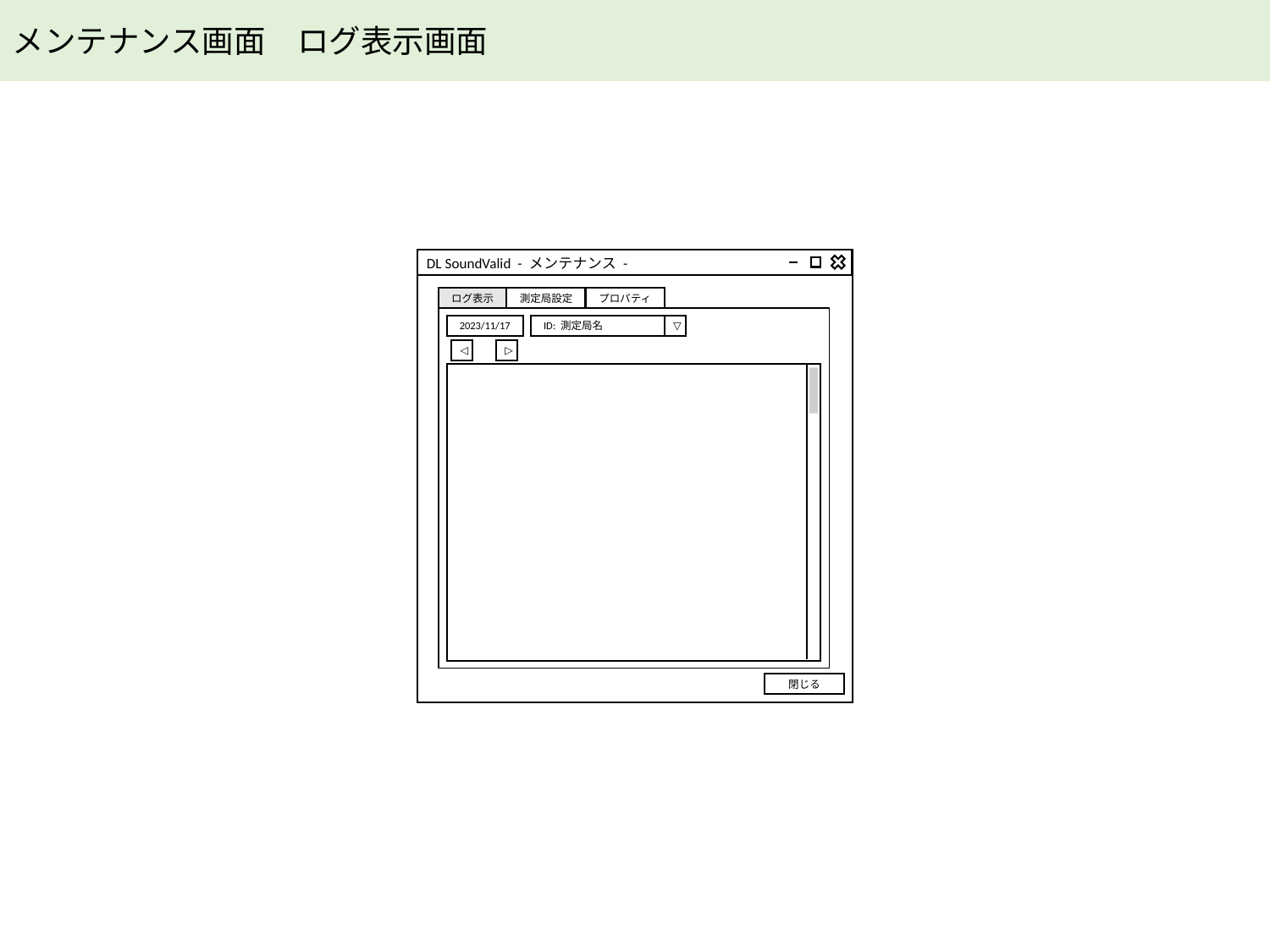

メンテナンス画面　ログ表示画面
DL SoundValid  - メンテナンス -

ログ表示
測定局設定
プロパティ

2023/11/17
ID: 測定局名
▽
◁
▷

閉じる